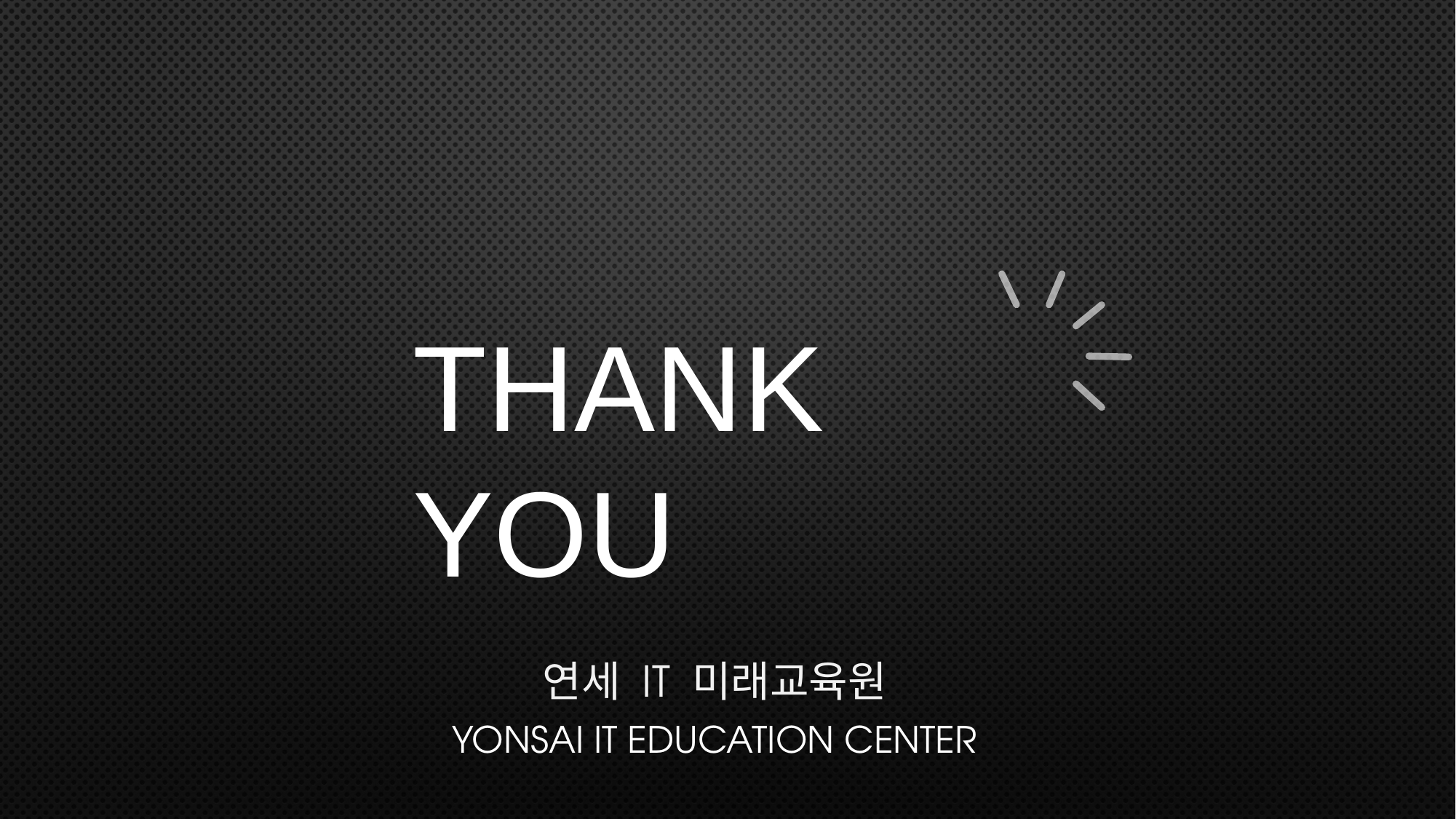

THANK YOU
연세 IT 미래교육원
YONSAI IT EDUCATION CENTER